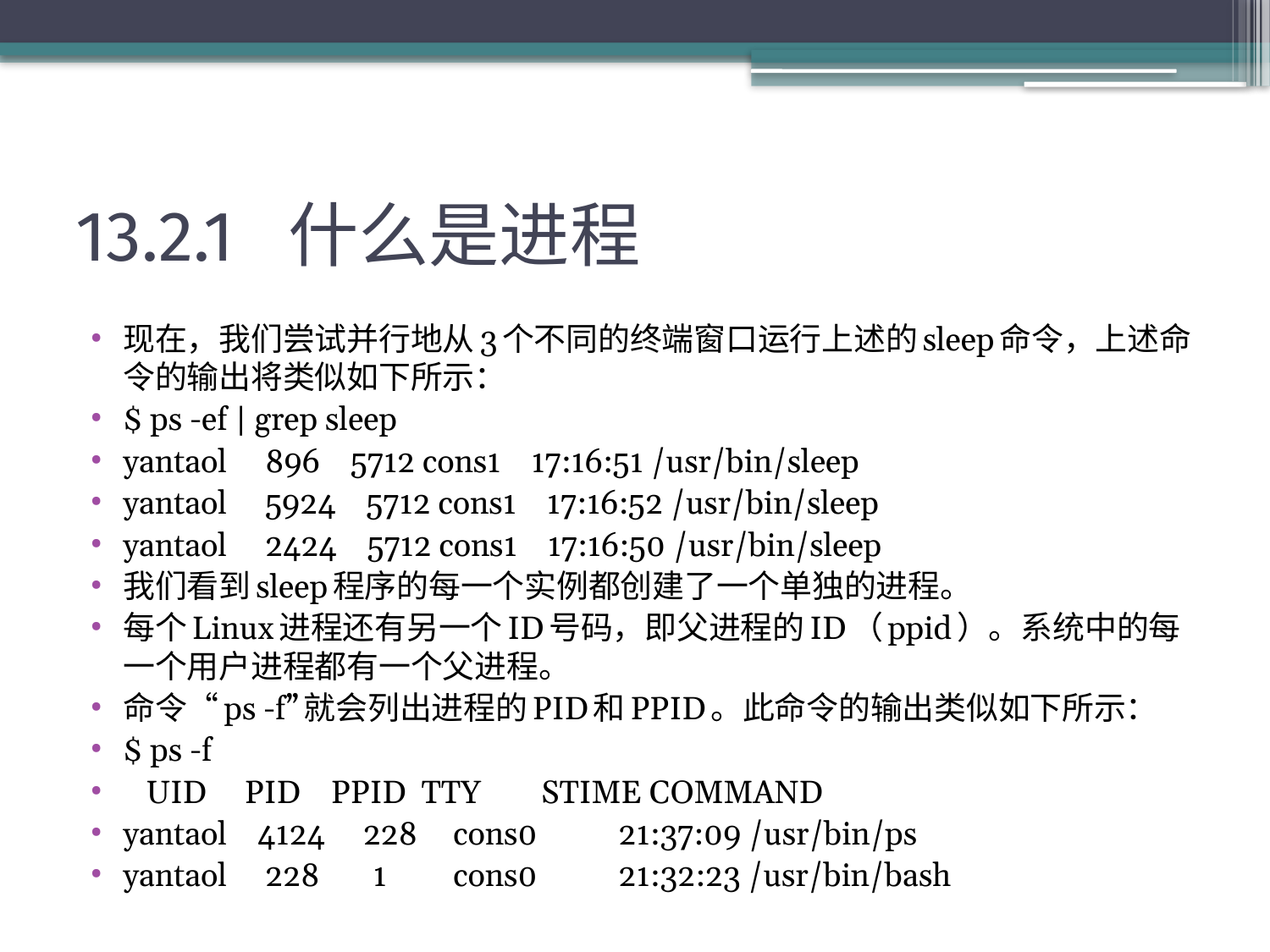

# 13.2.1  什么是进程
现在，我们尝试并行地从3个不同的终端窗口运行上述的sleep命令，上述命令的输出将类似如下所示：
$ ps -ef | grep sleep
yantaol     896    5712 cons1    17:16:51 /usr/bin/sleep
yantaol     5924    5712 cons1    17:16:52 /usr/bin/sleep
yantaol     2424    5712 cons1    17:16:50 /usr/bin/sleep
我们看到sleep程序的每一个实例都创建了一个单独的进程。
每个Linux进程还有另一个ID号码，即父进程的ID（ppid）。系统中的每一个用户进程都有一个父进程。
命令“ps -f”就会列出进程的PID和PPID。此命令的输出类似如下所示：
$ ps -f
   UID     PID    PPID  TTY        STIME COMMAND
yantaol    4124     228 	cons0    	21:37:09 /usr/bin/ps
yantaol     228       1 	cons0    	21:32:23 /usr/bin/bash